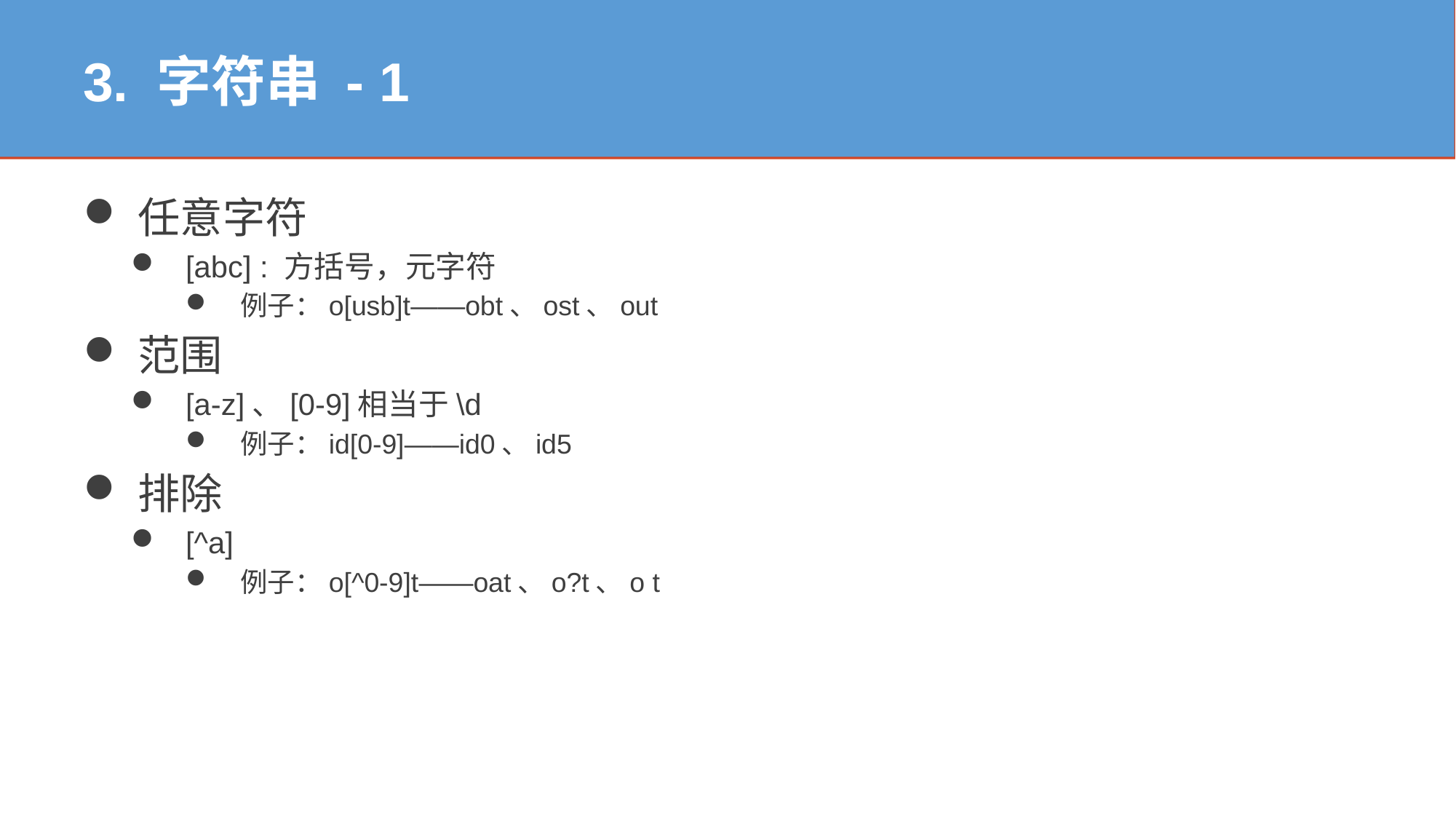

3. 字符串 - 1

任意字符
[abc] : 方括号，元字符
例子：o[usb]t——obt、ost、out
范围
[a-z]、[0-9]相当于\d
例子：id[0-9]——id0、id5
排除
[^a]
例子：o[^0-9]t——oat、o?t、o t